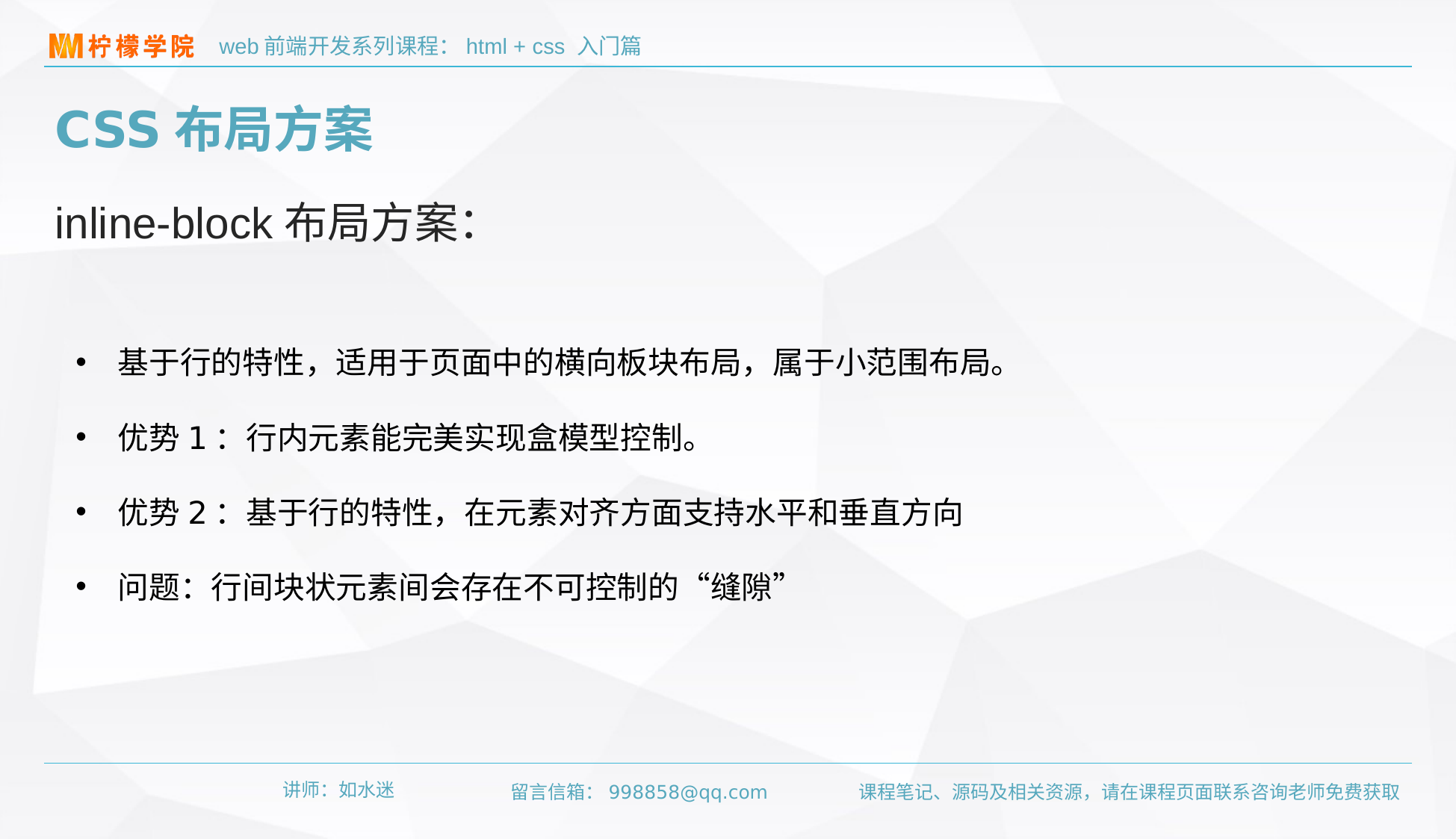

CSS布局方案
inline-block布局方案：
基于行的特性，适用于页面中的横向板块布局，属于小范围布局。
优势1：行内元素能完美实现盒模型控制。
优势2：基于行的特性，在元素对齐方面支持水平和垂直方向
问题：行间块状元素间会存在不可控制的“缝隙”